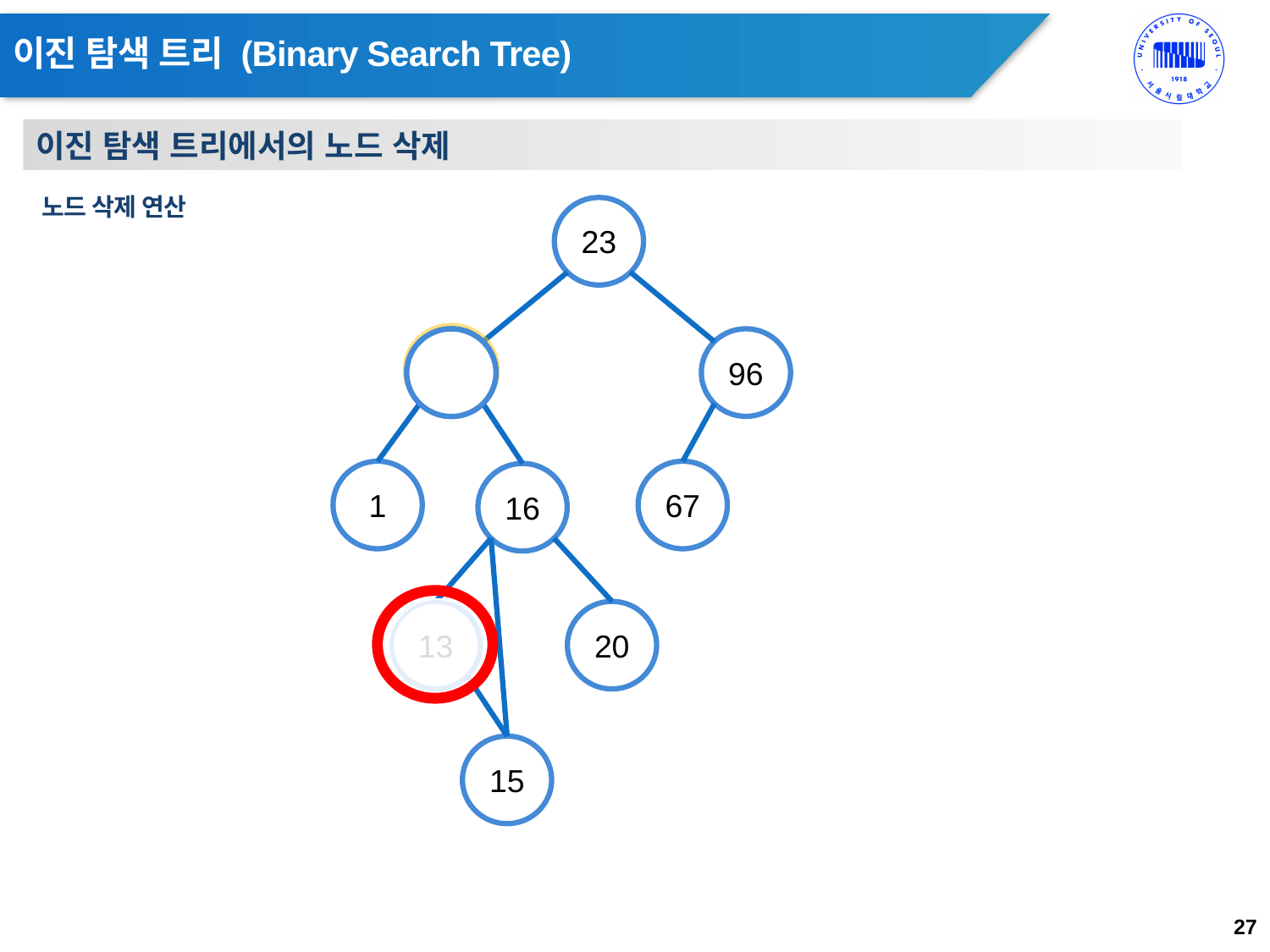

# 이진 탐색 트리 (Binary Search Tree)
이진 탐색 트리에서의 노드 삭제
노드 삭제 연산
23

13
11
96

1
67
16

13
20
15
27